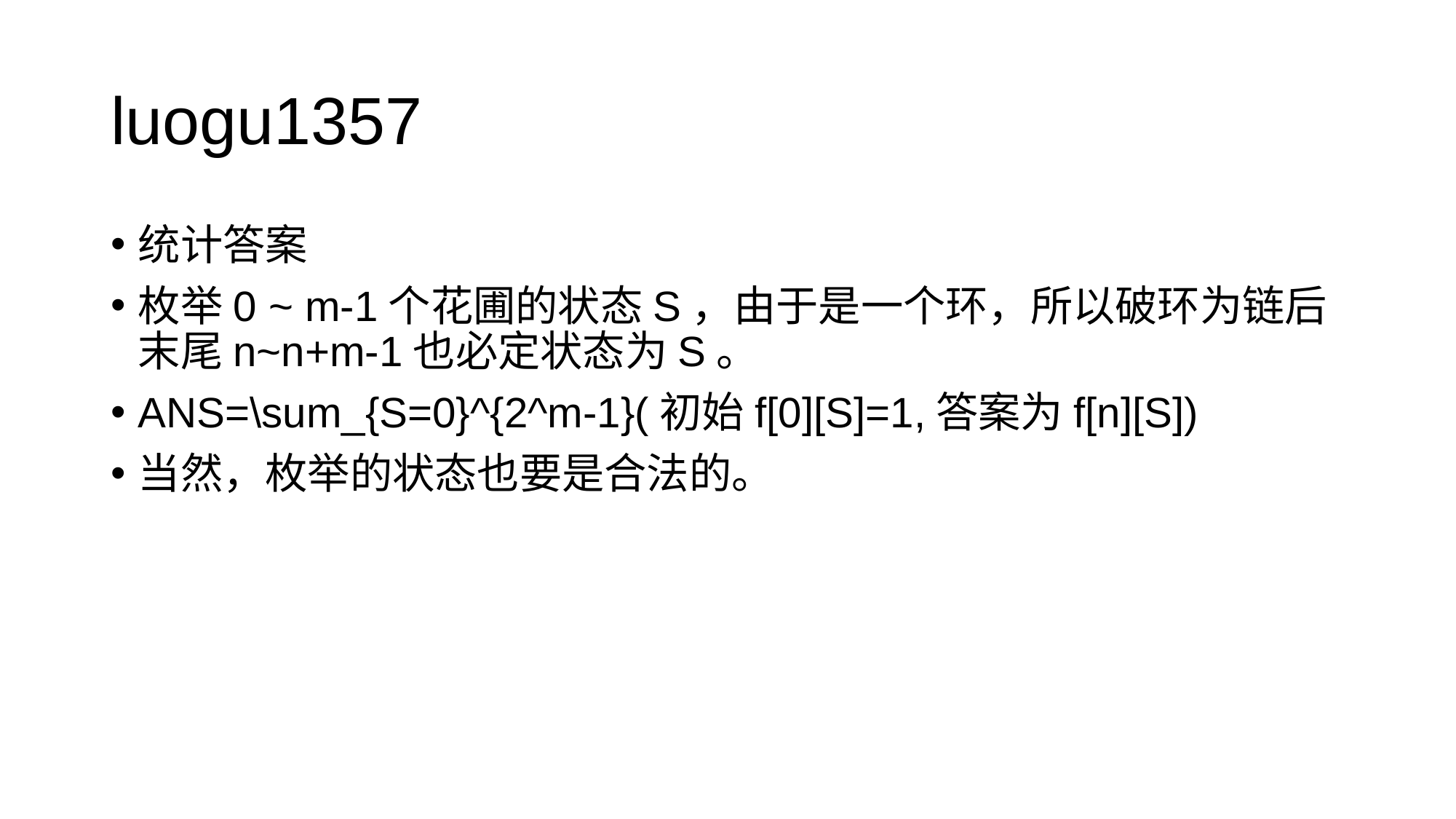

# luogu1357
统计答案
枚举0 ~ m-1个花圃的状态S，由于是一个环，所以破环为链后末尾n~n+m-1也必定状态为S。
ANS=\sum_{S=0}^{2^m-1}(初始f[0][S]=1,答案为f[n][S])
当然，枚举的状态也要是合法的。